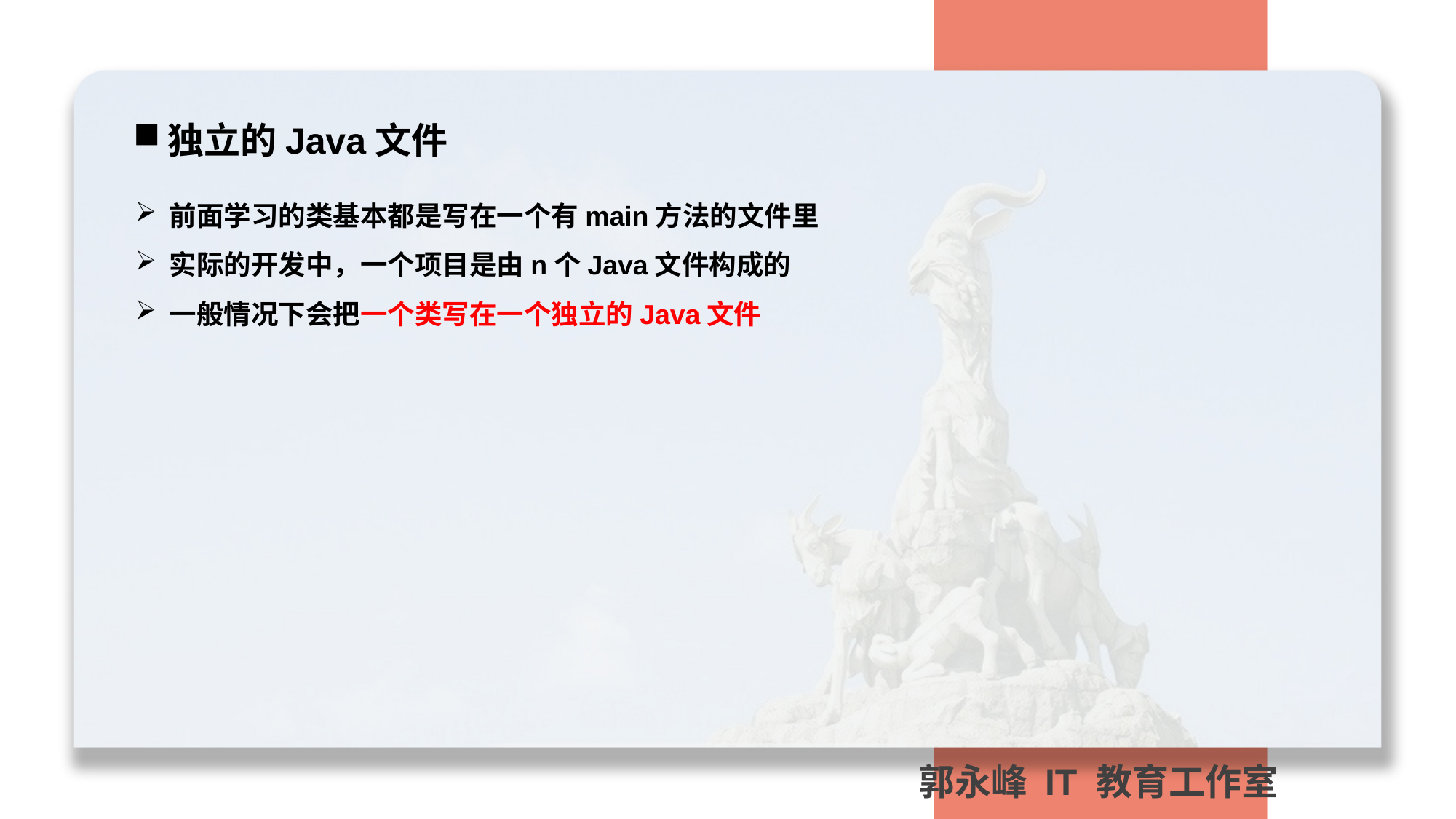

独立的Java文件
前面学习的类基本都是写在一个有main方法的文件里
实际的开发中，一个项目是由n个Java文件构成的
一般情况下会把一个类写在一个独立的Java文件